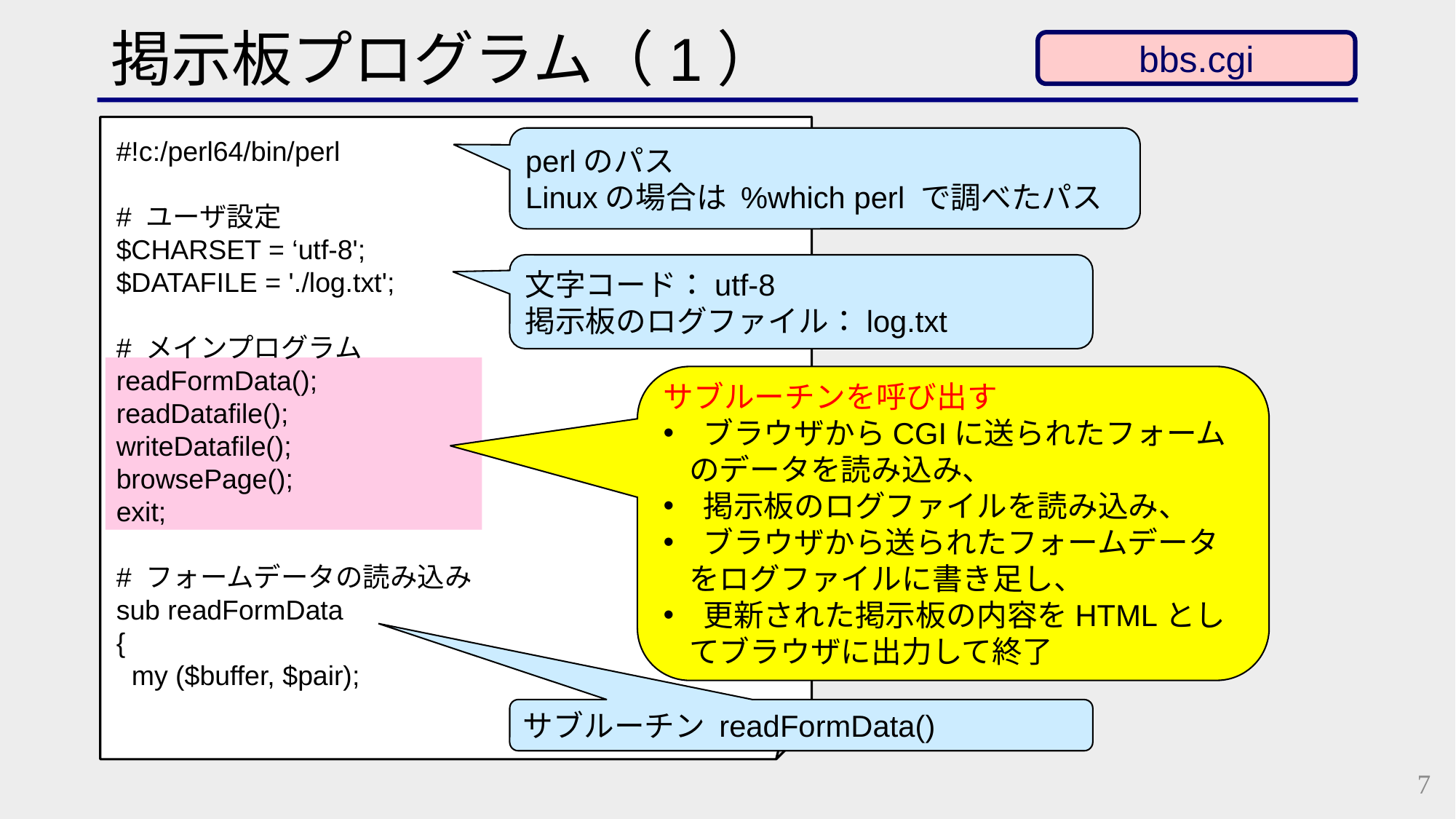

# 掲示板プログラム（1）
bbs.cgi

perlのパス
Linuxの場合は %which perl で調べたパス
#!c:/perl64/bin/perl

# ユーザ設定
$CHARSET = ‘utf-8';
$DATAFILE = './log.txt';

# メインプログラム
readFormData();
readDatafile();
writeDatafile();
browsePage();
exit;

# フォームデータの読み込み
sub readFormData
{
  my ($buffer, $pair);
文字コード：utf-8
掲示板のログファイル：log.txt

サブルーチンを呼び出す
 ブラウザからCGIに送られたフォームのデータを読み込み、
 掲示板のログファイルを読み込み、
 ブラウザから送られたフォームデータをログファイルに書き足し、
 更新された掲示板の内容をHTMLとしてブラウザに出力して終了
サブルーチン readFormData()
7